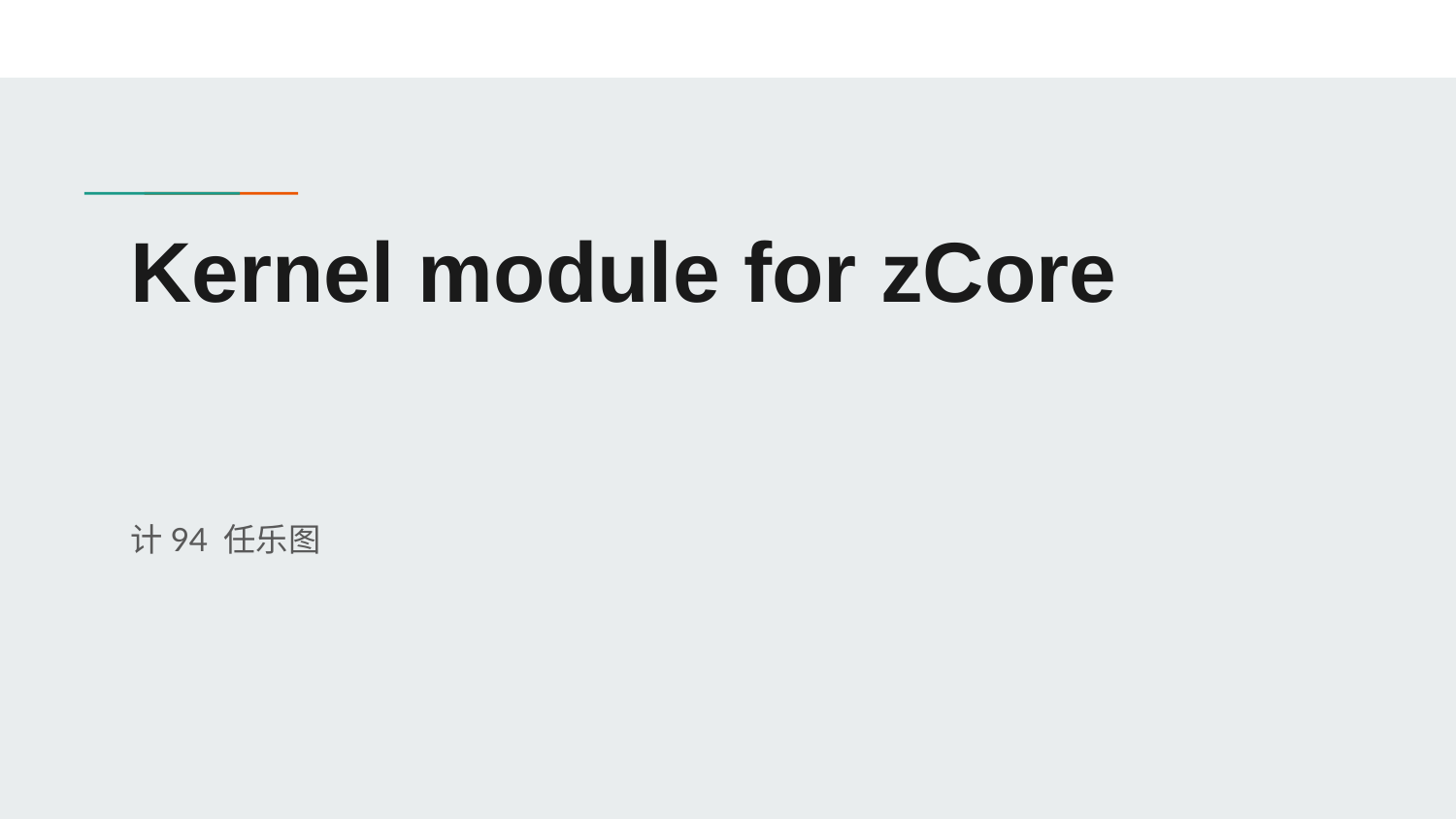

# Kernel module for zCore
计94 任乐图